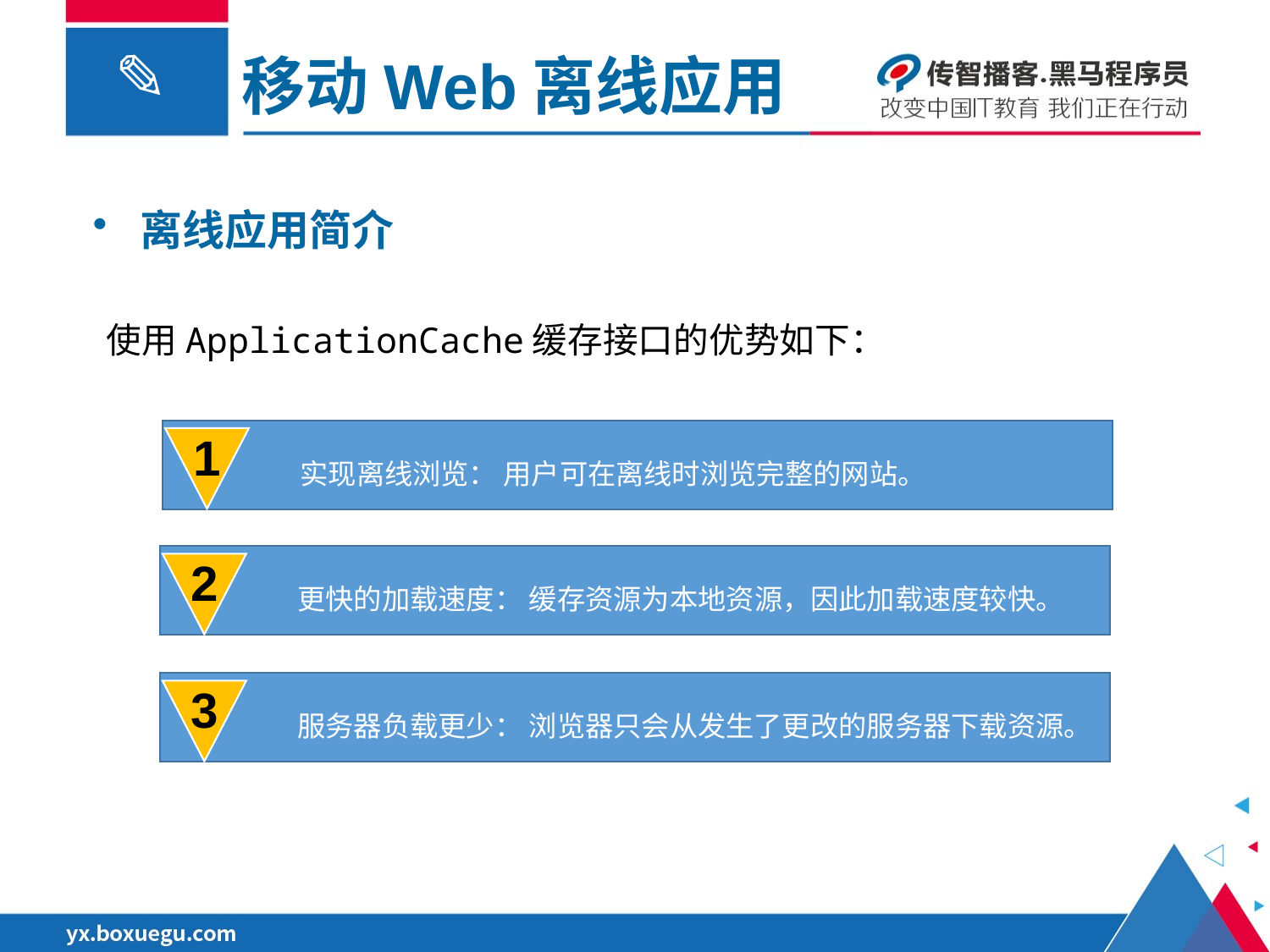

移动Web离线应用
离线应用简介
使用ApplicationCache缓存接口的优势如下：
实现离线浏览： 用户可在离线时浏览完整的网站。
1

更快的加载速度： 缓存资源为本地资源，因此加载速度较快。
2

服务器负载更少： 浏览器只会从发生了更改的服务器下载资源。
3